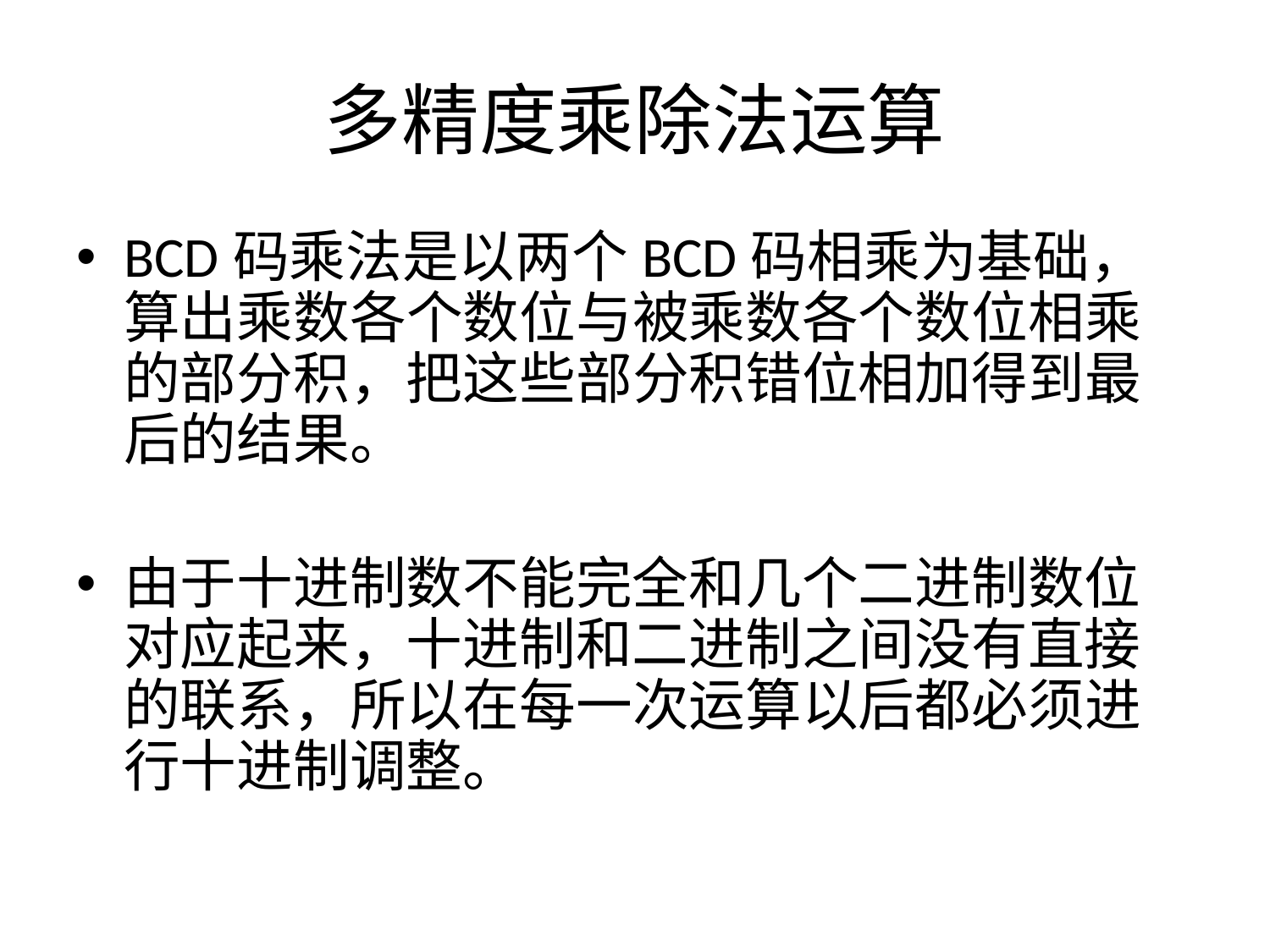

# 多精度乘除法运算
BCD码乘法是以两个BCD码相乘为基础，算出乘数各个数位与被乘数各个数位相乘的部分积，把这些部分积错位相加得到最后的结果。

由于十进制数不能完全和几个二进制数位对应起来，十进制和二进制之间没有直接的联系，所以在每一次运算以后都必须进行十进制调整。